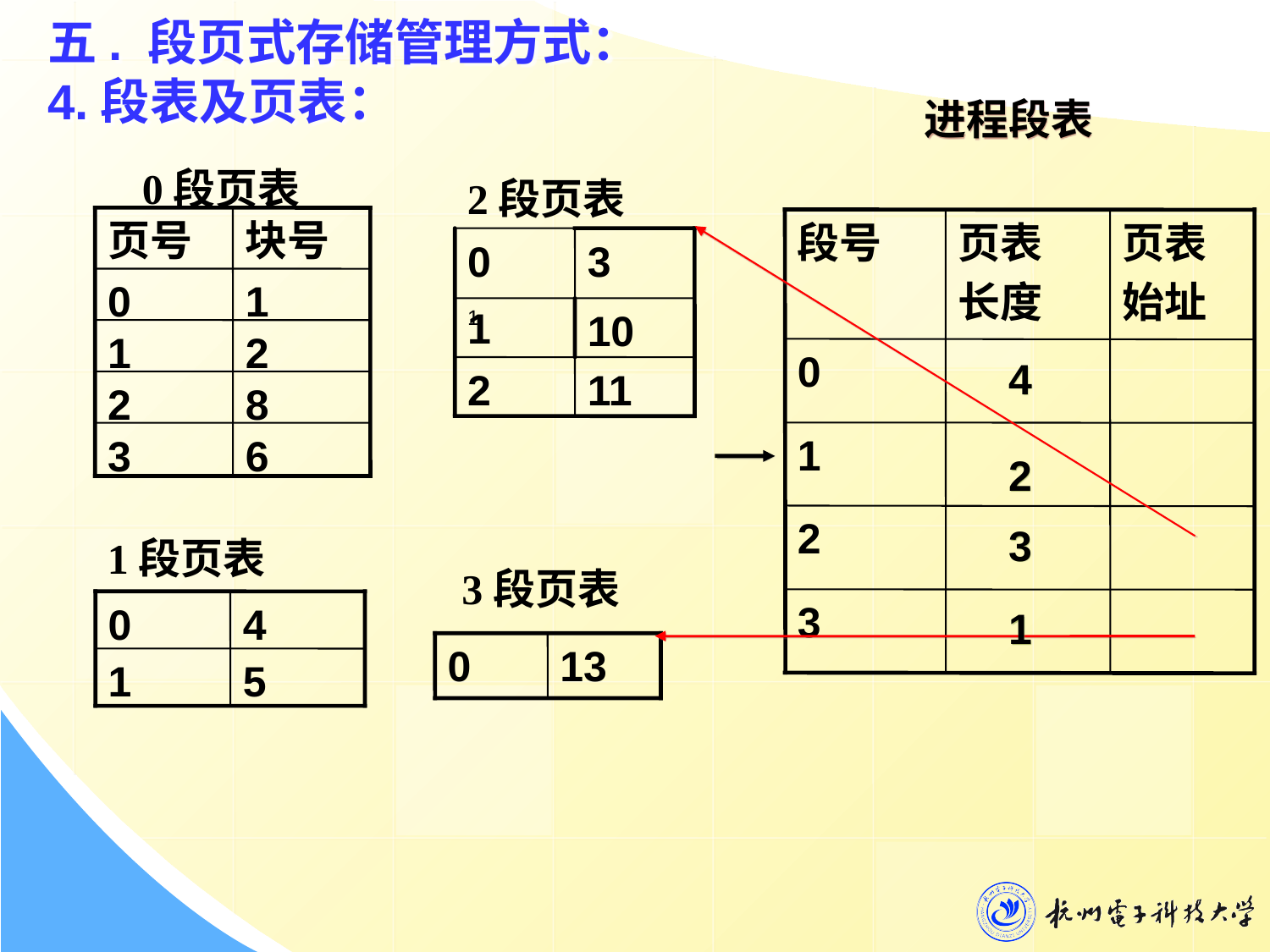

五. 段页式存储管理方式：
4.段表及页表：
进程段表
段号

页表
长度

页表
始址

0

1

2

3

0段页表
页号

块号
0

1
1

2
2

8

3
6

2段页表
0

3

1
1

10

2

11

4
2

3
1段页表
0

4

1

5

3段页表
0

13

1